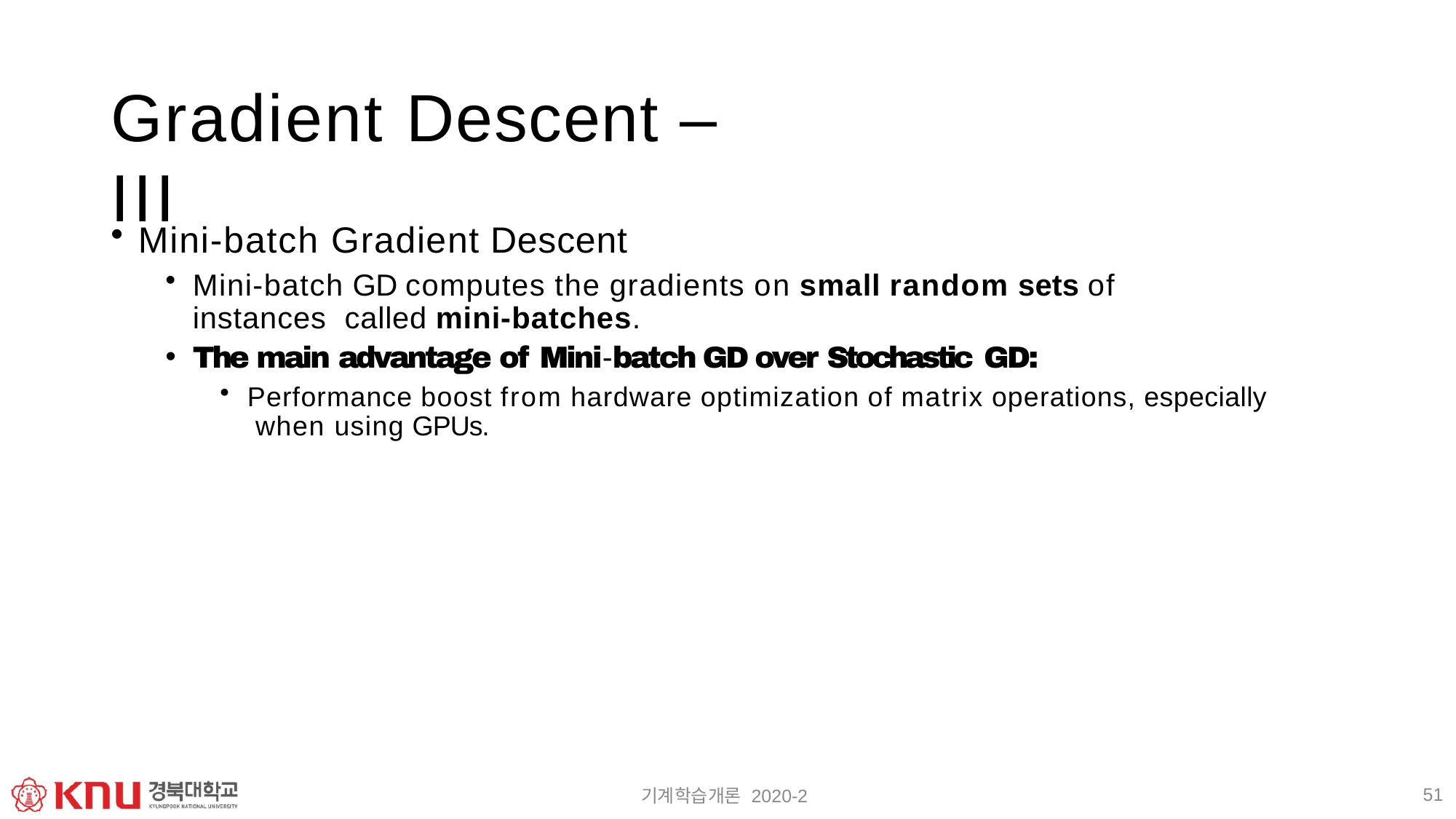

# Gradient Descent – III
Mini-batch Gradient Descent
Mini-batch GD computes the gradients on small random sets of instances  called mini-batches.
The main advantage of Mini-batch GD over Stochastic GD:
Performance boost from hardware optimization of matrix operations, especially  when using GPUs.
51
기계학습개론 2020-2